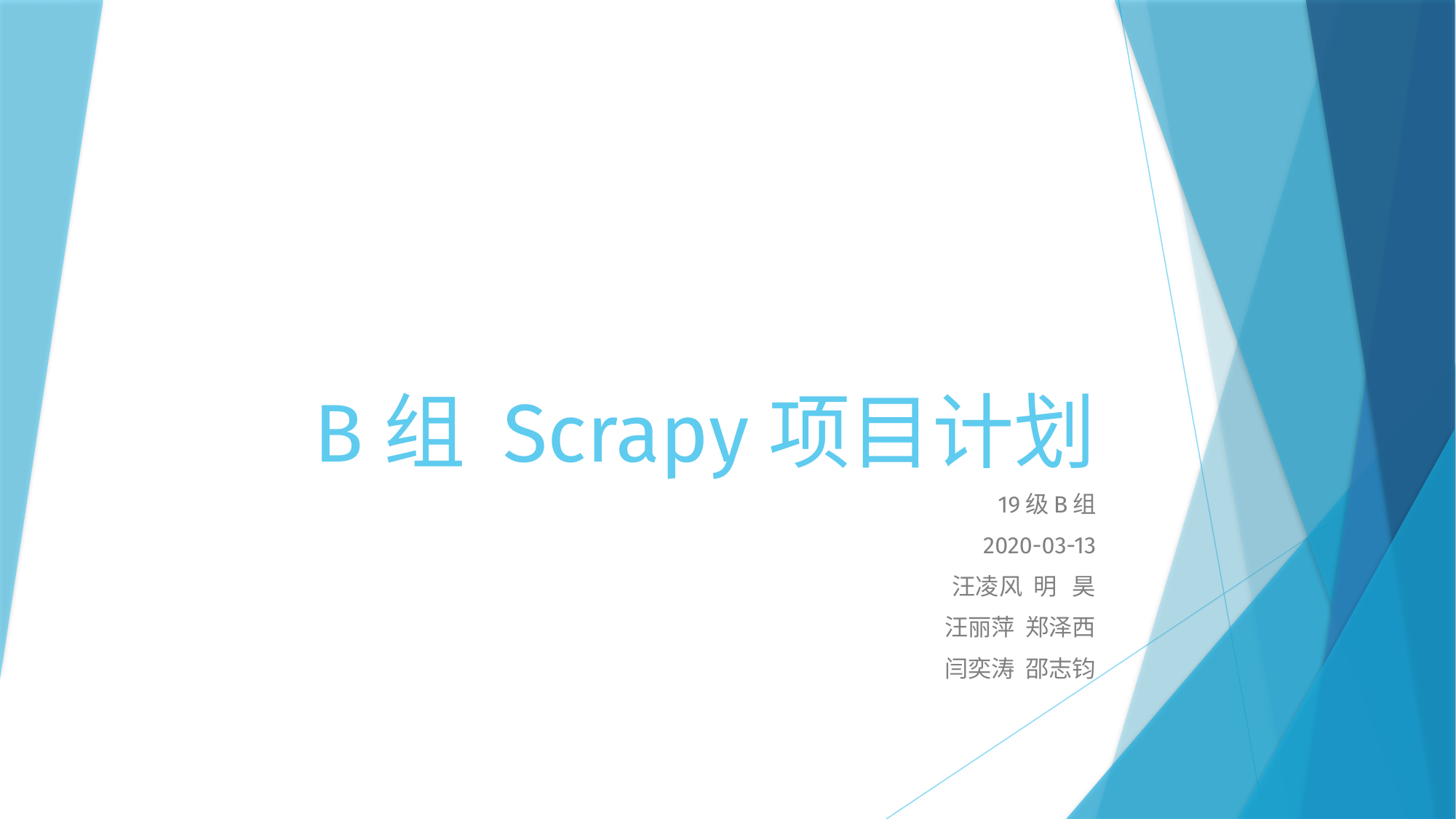

# B组 Scrapy项目计划
19级B组
2020-03-13
汪凌风  明   昊
汪丽萍  郑泽西
闫奕涛  邵志钧